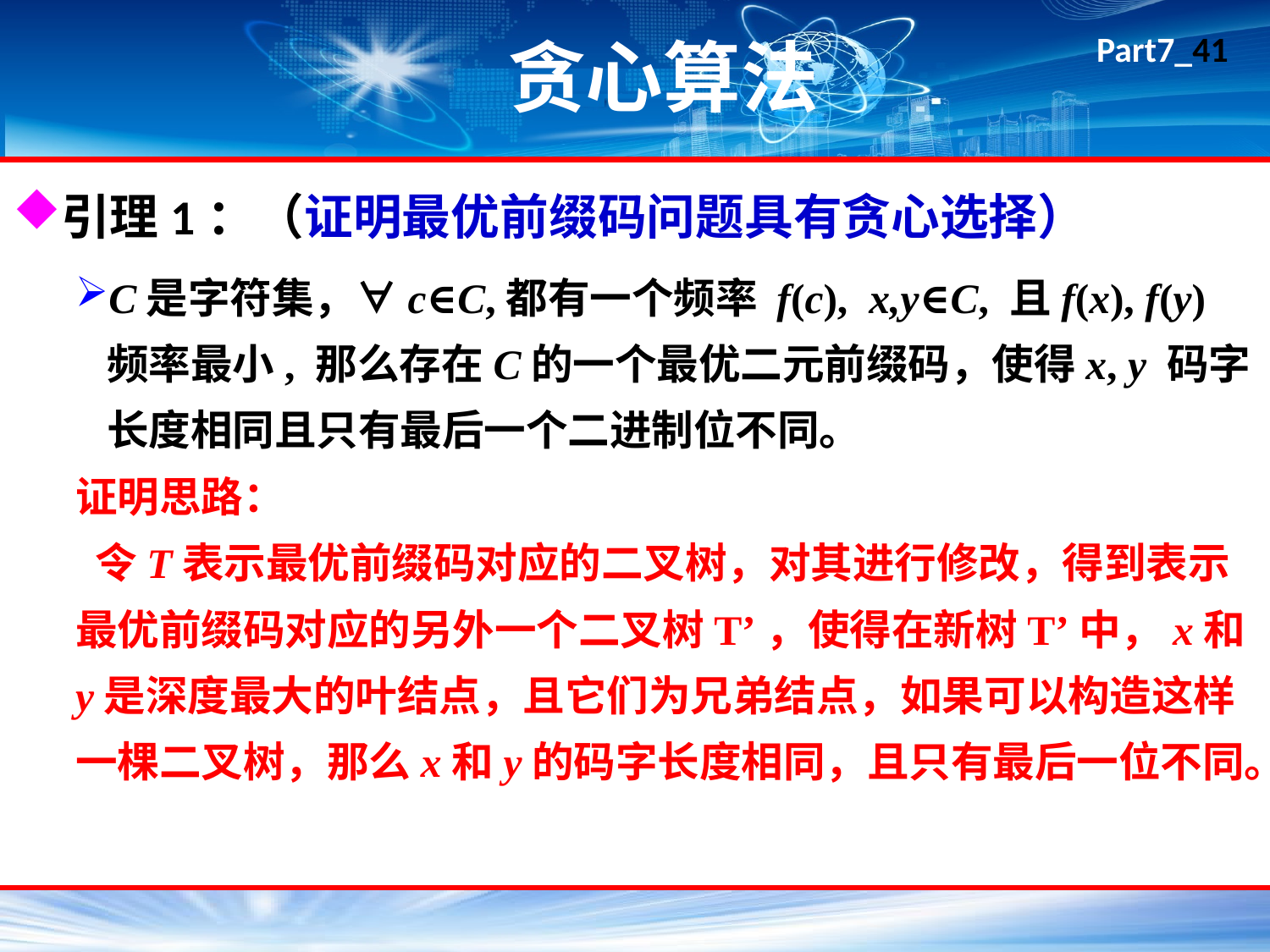

# 贪心算法
引理1：（证明最优前缀码问题具有贪心选择）
C是字符集，∀c∈C,都有一个频率 f(c),  x,y∈C, 且f(x), f(y)频率最小, 那么存在C的一个最优二元前缀码，使得x, y 码字长度相同且只有最后一个二进制位不同。
证明思路：
 令T表示最优前缀码对应的二叉树，对其进行修改，得到表示最优前缀码对应的另外一个二叉树T’，使得在新树T’中，x和y是深度最大的叶结点，且它们为兄弟结点，如果可以构造这样一棵二叉树，那么x和y的码字长度相同，且只有最后一位不同。